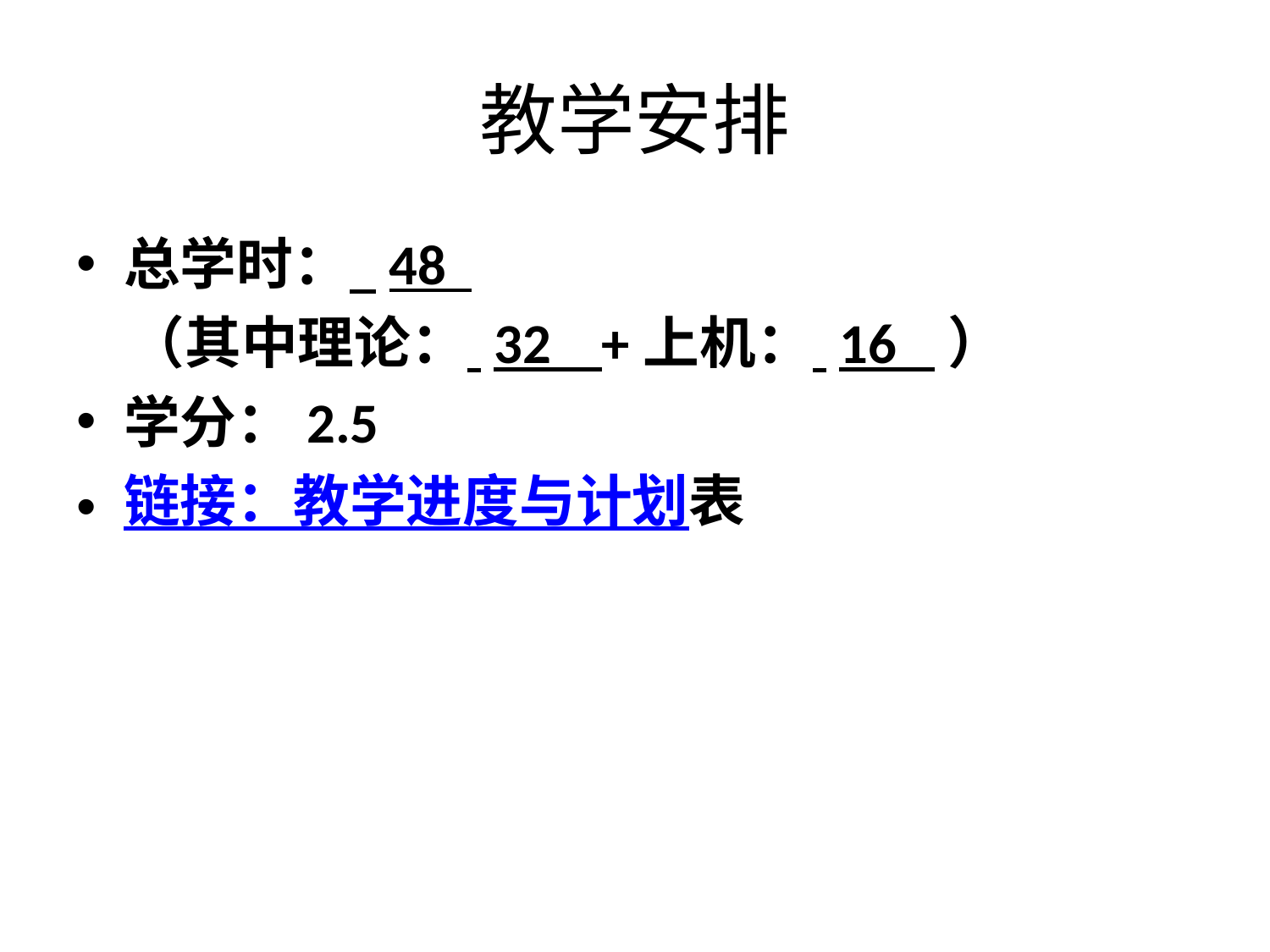

# 教学安排
总学时：  48
   （其中理论： 32    +上机： 16   ）
学分：2.5
链接：教学进度与计划表